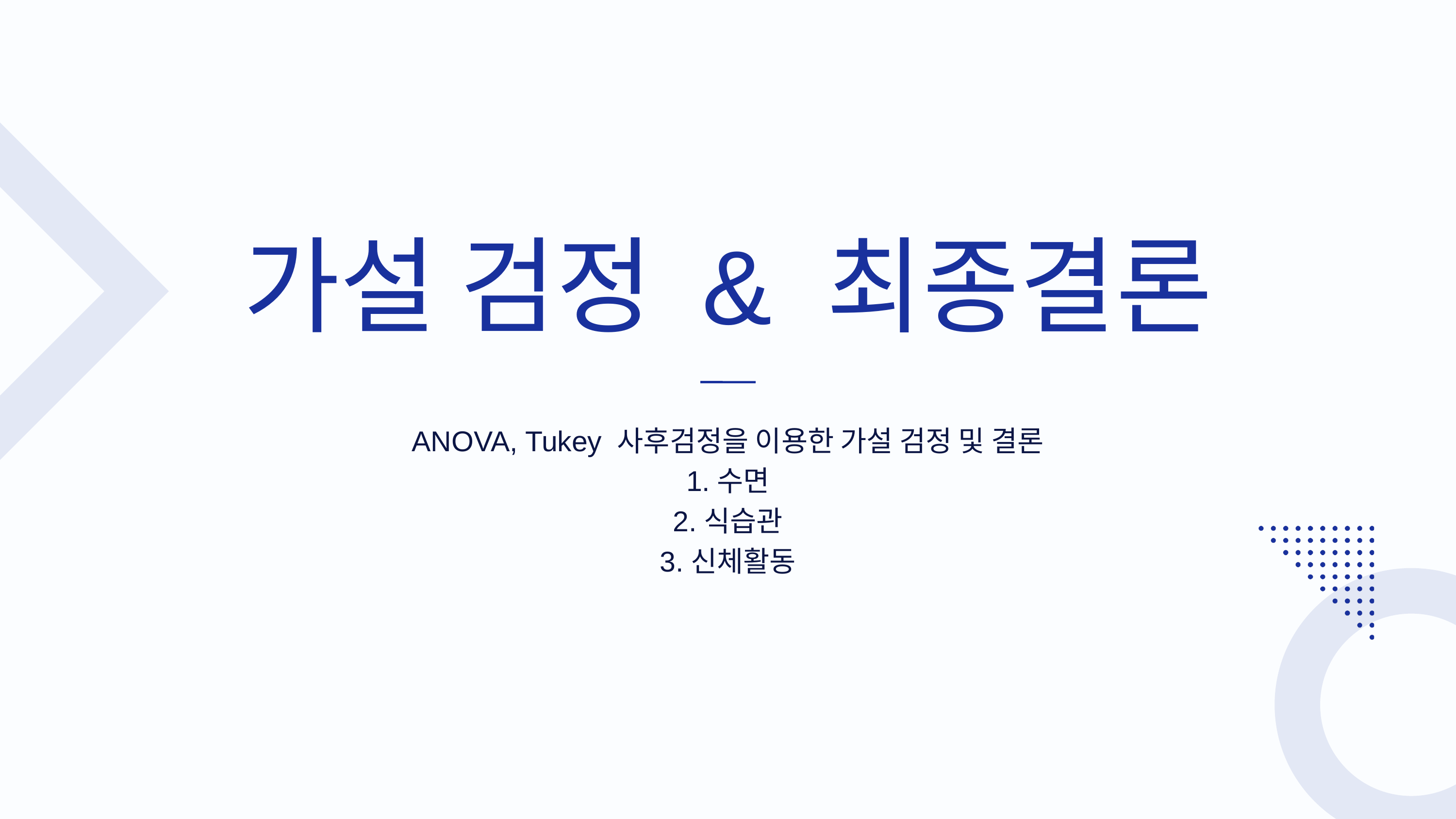

가설 검정 & 최종결론

ANOVA, Tukey 사후검정을 이용한 가설 검정 및 결론
1.수면
2.식습관
3.신체활동